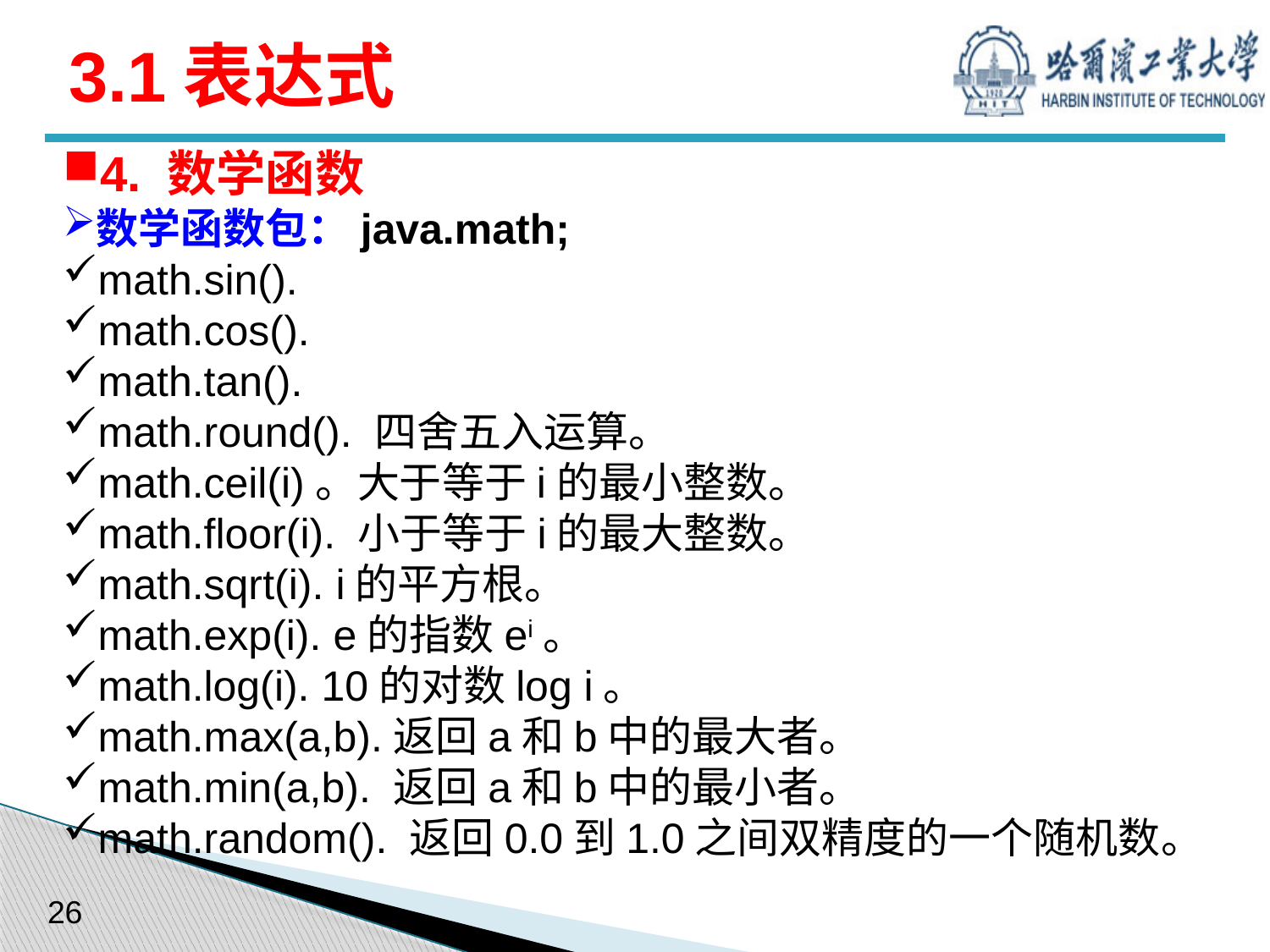

# 3.1表达式
4. 数学函数
数学函数包：java.math;
math.sin().
math.cos().
math.tan().
math.round(). 四舍五入运算。
math.ceil(i)。大于等于i的最小整数。
math.floor(i). 小于等于i的最大整数。
math.sqrt(i). i的平方根。
math.exp(i). e的指数ei。
math.log(i). 10的对数log i。
math.max(a,b).返回a和b中的最大者。
math.min(a,b). 返回a和b中的最小者。
math.random(). 返回0.0到1.0之间双精度的一个随机数。